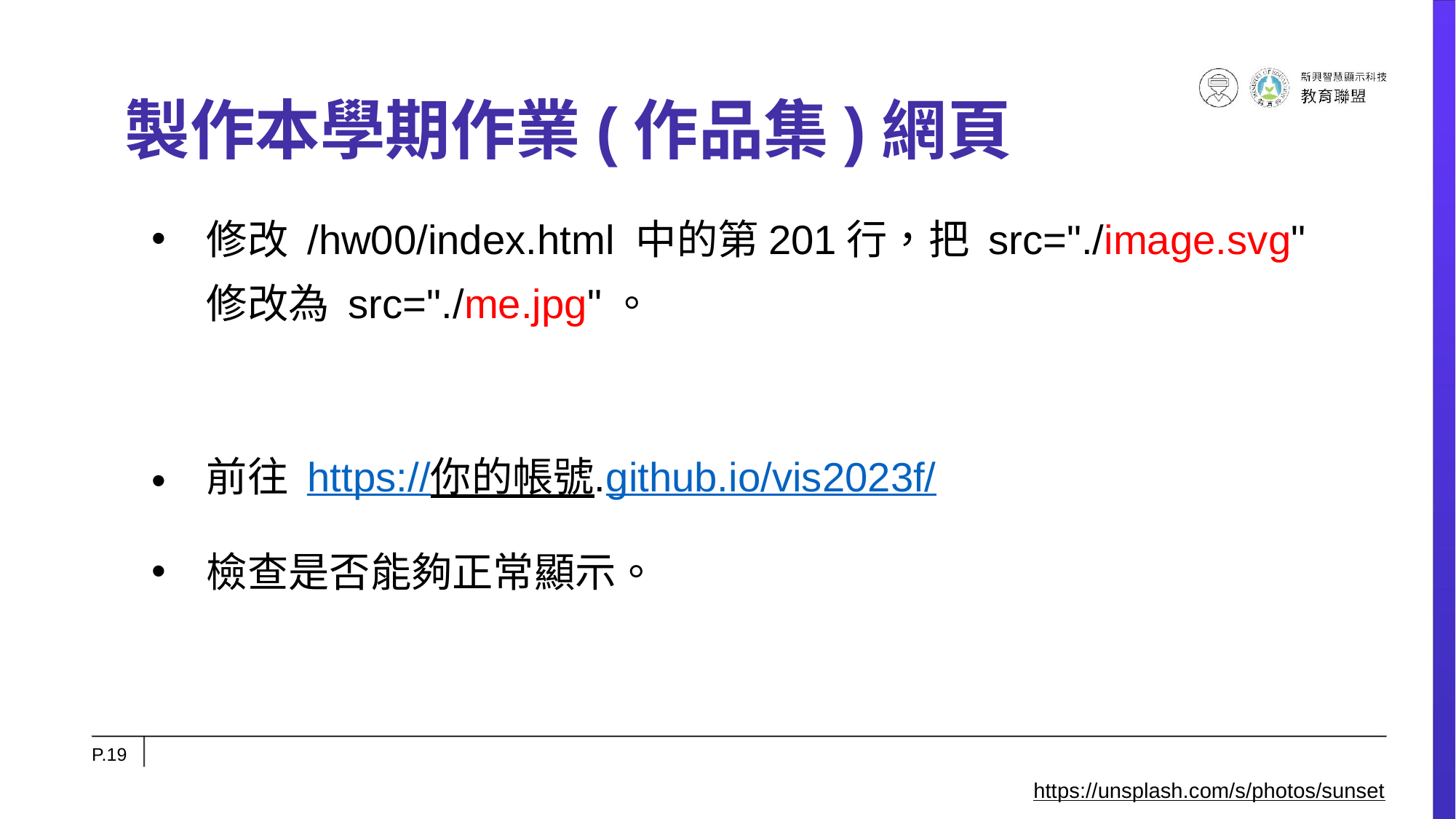

# 製作本學期作業(作品集)網頁
修改 /hw00/index.html 中的第201行，把 src="./image.svg" 修改為 src="./me.jpg"。

前往 https://你的帳號.github.io/vis2023f/
檢查是否能夠正常顯示。
P.19

https://unsplash.com/s/photos/sunset